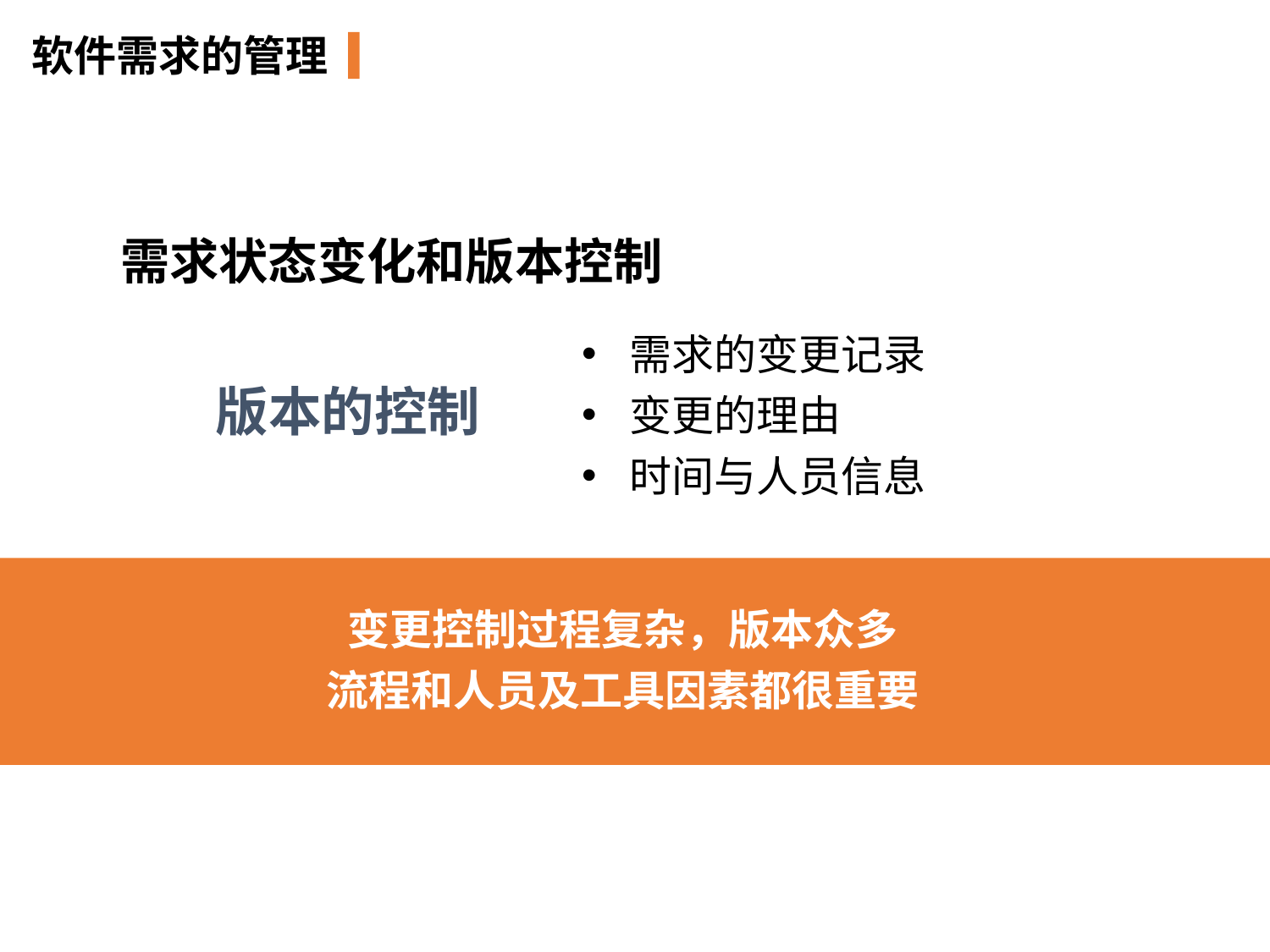

软件需求的管理

需求状态变化和版本控制
需求的变更记录
变更的理由
时间与人员信息
版本的控制

变更控制过程复杂，版本众多
流程和人员及工具因素都很重要